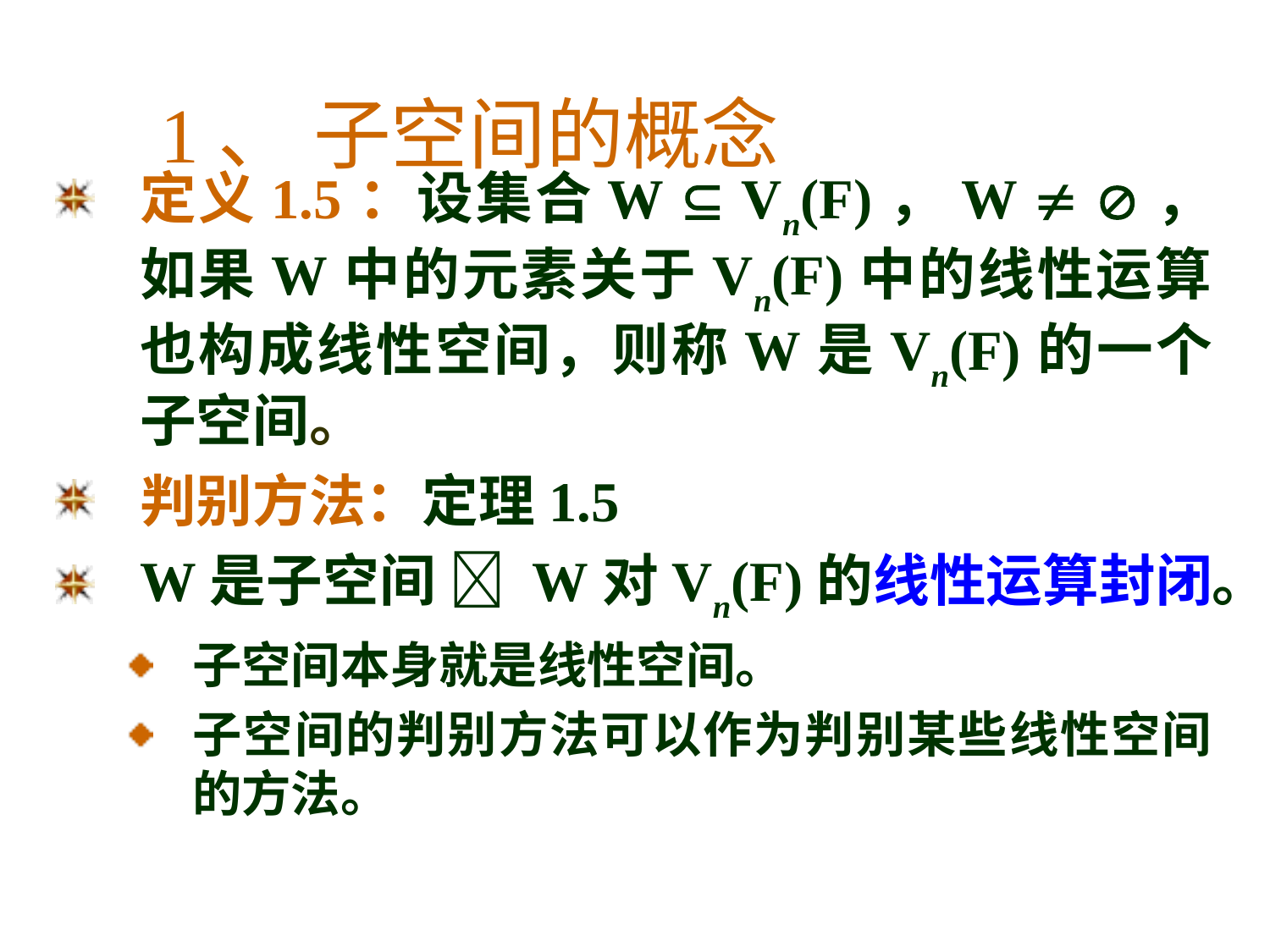

# 1、 子空间的概念
定义1.5：设集合W ⊆ Vn(F)，W ≠ ∅，如果W中的元素关于Vn(F)中的线性运算也构成线性空间，则称W是Vn(F)的一个子空间。
判别方法：定理1.5
W是子空间 ⇔ W对Vn(F)的线性运算封闭。
子空间本身就是线性空间。
子空间的判别方法可以作为判别某些线性空间的方法。